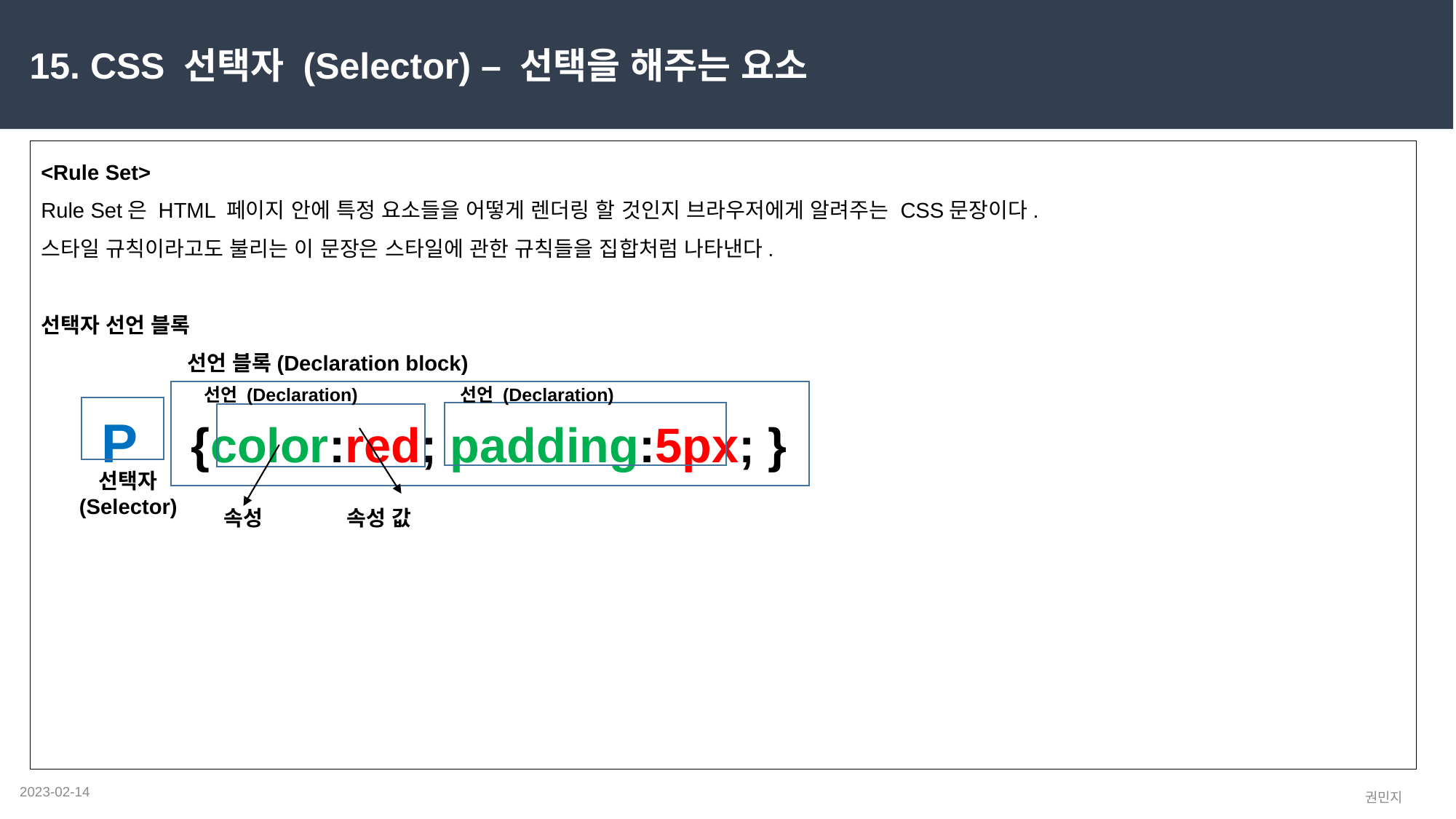

15. CSS 선택자 (Selector) – 선택을 해주는 요소
<Rule Set>
Rule Set은 HTML 페이지 안에 특정 요소들을 어떻게 렌더링 할 것인지 브라우저에게 알려주는 CSS문장이다.
스타일 규칙이라고도 불리는 이 문장은 스타일에 관한 규칙들을 집합처럼 나타낸다.

선택자 선언 블록

    P    {color:red; padding:5px; }

선언 블록(Declaration block)
선언 (Declaration)
선언 (Declaration)

선택자
(Selector)
속성              속성 값
2023-02-14
권민지